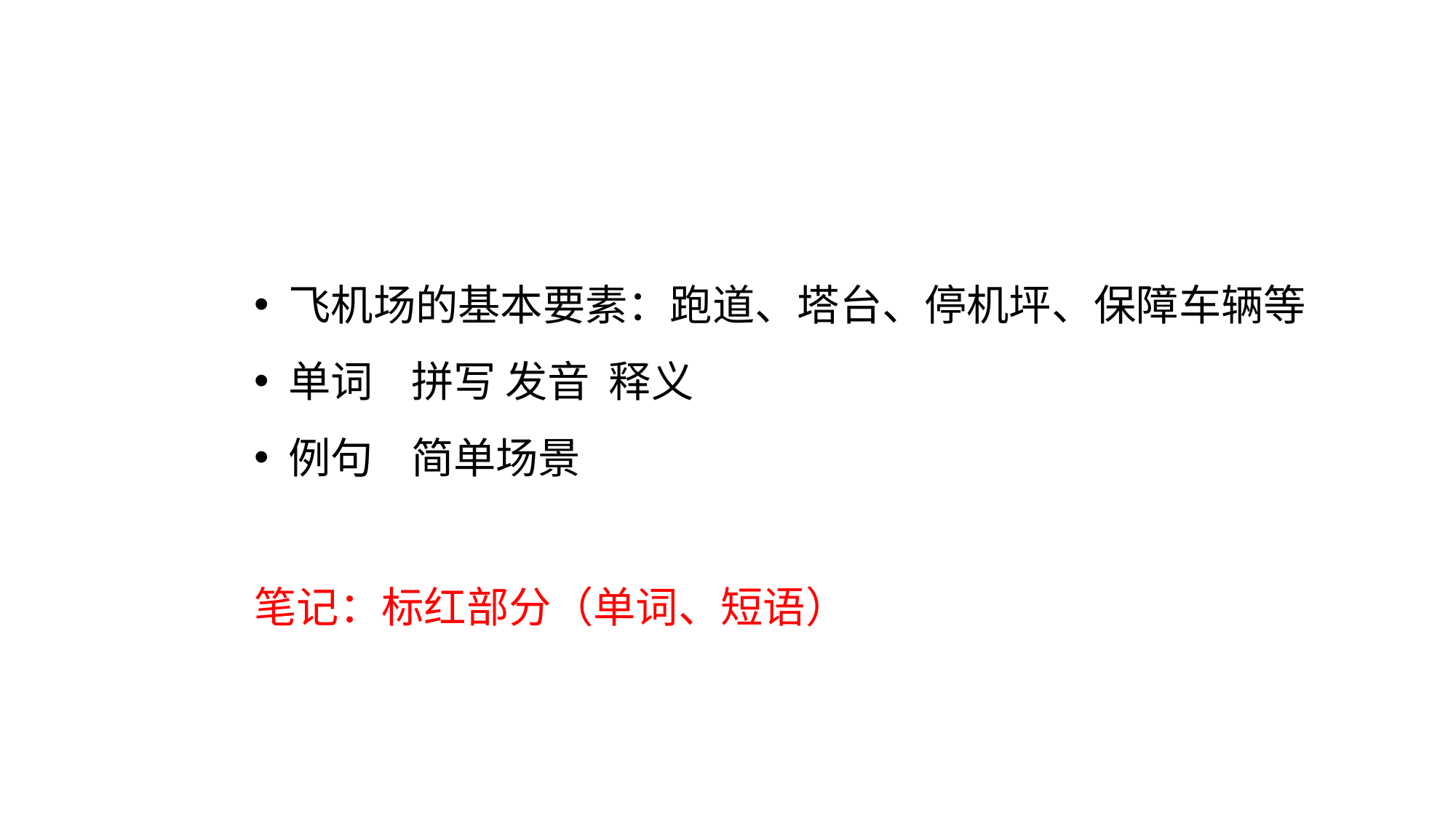

飞机场的基本要素：跑道、塔台、停机坪、保障车辆等
单词    拼写 发音  释义
例句    简单场景

笔记：标红部分（单词、短语）